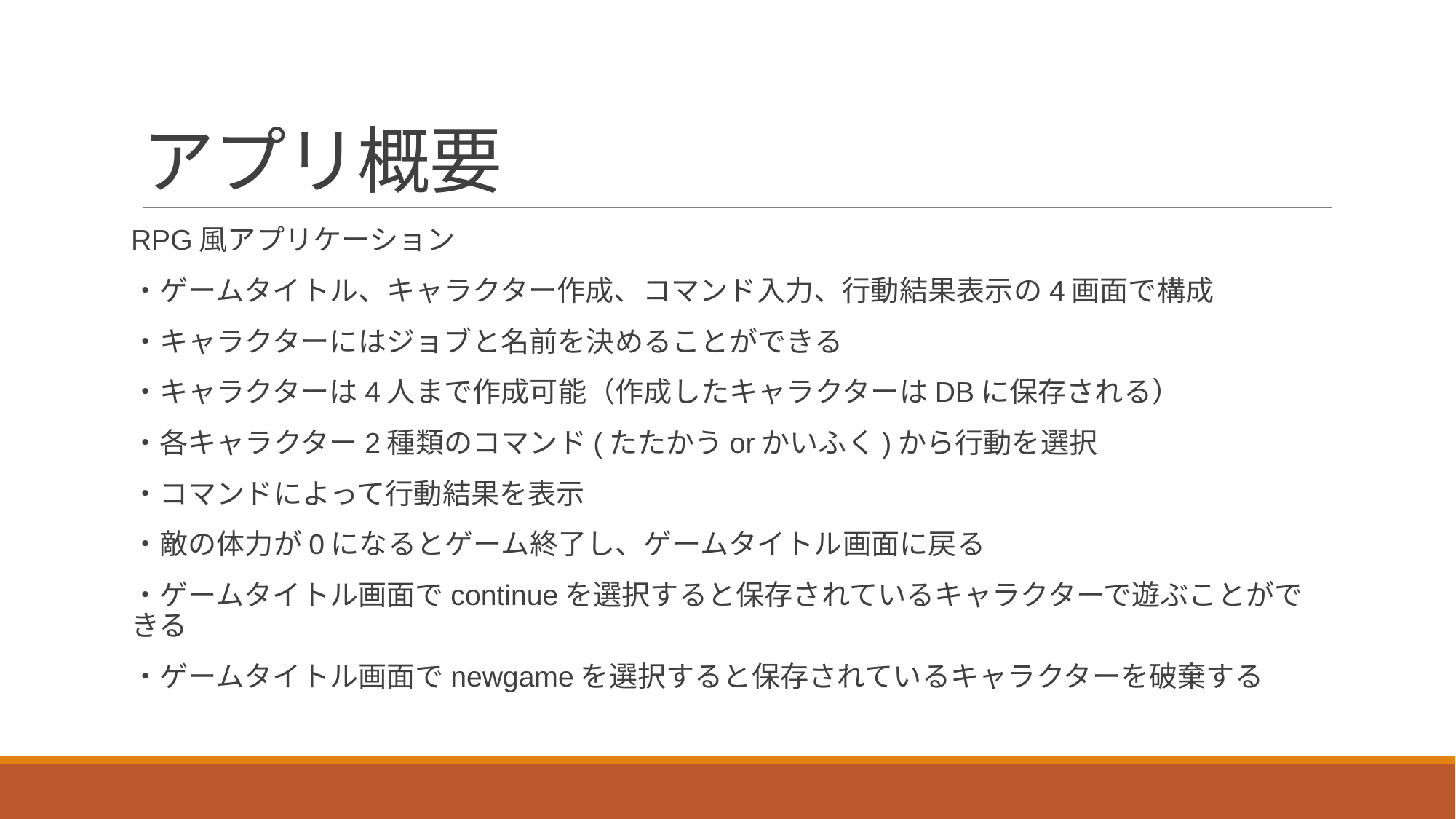

# アプリ概要
RPG風アプリケーション
・ゲームタイトル、キャラクター作成、コマンド入力、行動結果表示の4画面で構成
・キャラクターにはジョブと名前を決めることができる
・キャラクターは4人まで作成可能（作成したキャラクターはDBに保存される）
・各キャラクター2種類のコマンド(たたかうorかいふく)から行動を選択
・コマンドによって行動結果を表示
・敵の体力が0になるとゲーム終了し、ゲームタイトル画面に戻る
・ゲームタイトル画面でcontinueを選択すると保存されているキャラクターで遊ぶことができる
・ゲームタイトル画面でnewgameを選択すると保存されているキャラクターを破棄する